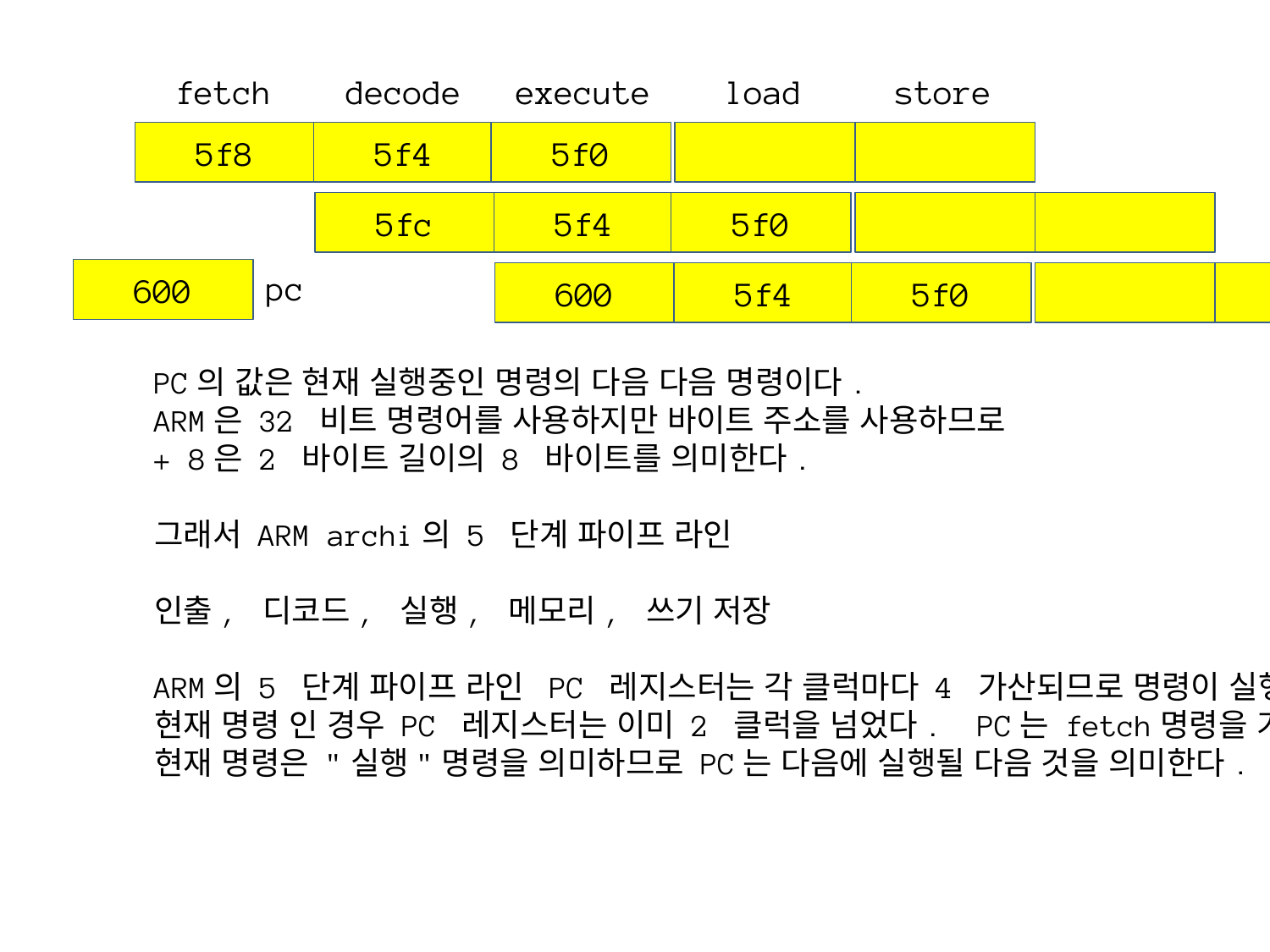

fetch
decode
execute
load
store
5f8
5f4
5f0

5fc
5f4
5f0

600
pc
600
5f4
5f0

PC의 값은 현재 실행중인 명령의 다음 다음 명령이다.
ARM은 32 비트 명령어를 사용하지만 바이트 주소를 사용하므로
+ 8은 2 바이트 길이의 8 바이트를 의미한다.

그래서 ARM archi의 5 단계 파이프 라인

인출, 디코드, 실행, 메모리, 쓰기 저장

ARM의 5 단계 파이프 라인  PC 레지스터는 각 클럭마다 4 가산되므로 명령이 실행될 때
현재 명령 인 경우 PC 레지스터는 이미 2 클럭을 넘었다.  PC는 fetch명령을 가리키고,
현재 명령은 "실행"명령을 의미하므로 PC는 다음에 실행될 다음 것을 의미한다.